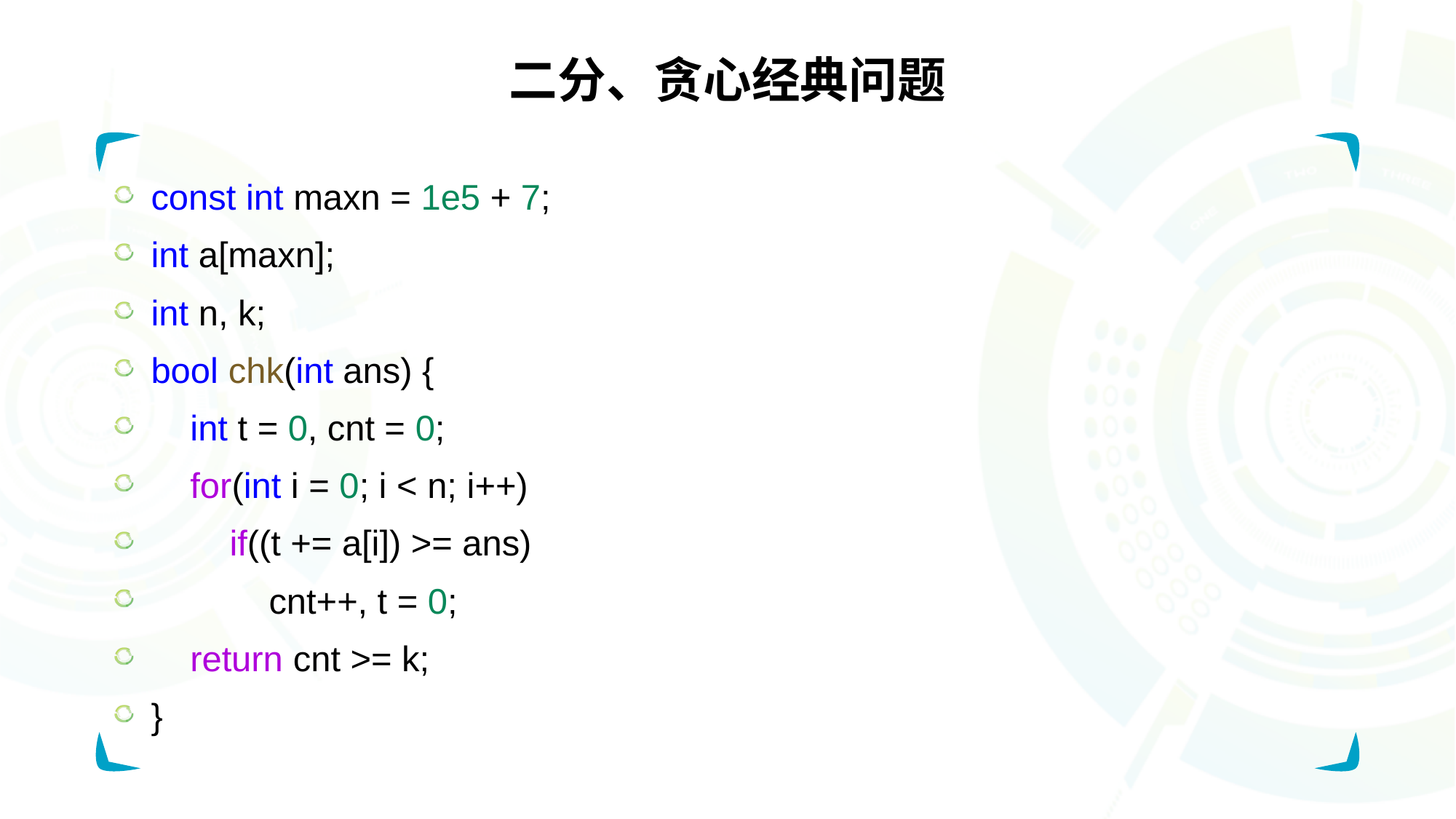

# 二分、贪心经典问题

const int maxn = 1e5 + 7;
int a[maxn];
int n, k;
bool chk(int ans) {
    int t = 0, cnt = 0;
    for(int i = 0; i < n; i++)
        if((t += a[i]) >= ans)
            cnt++, t = 0;
    return cnt >= k;
}